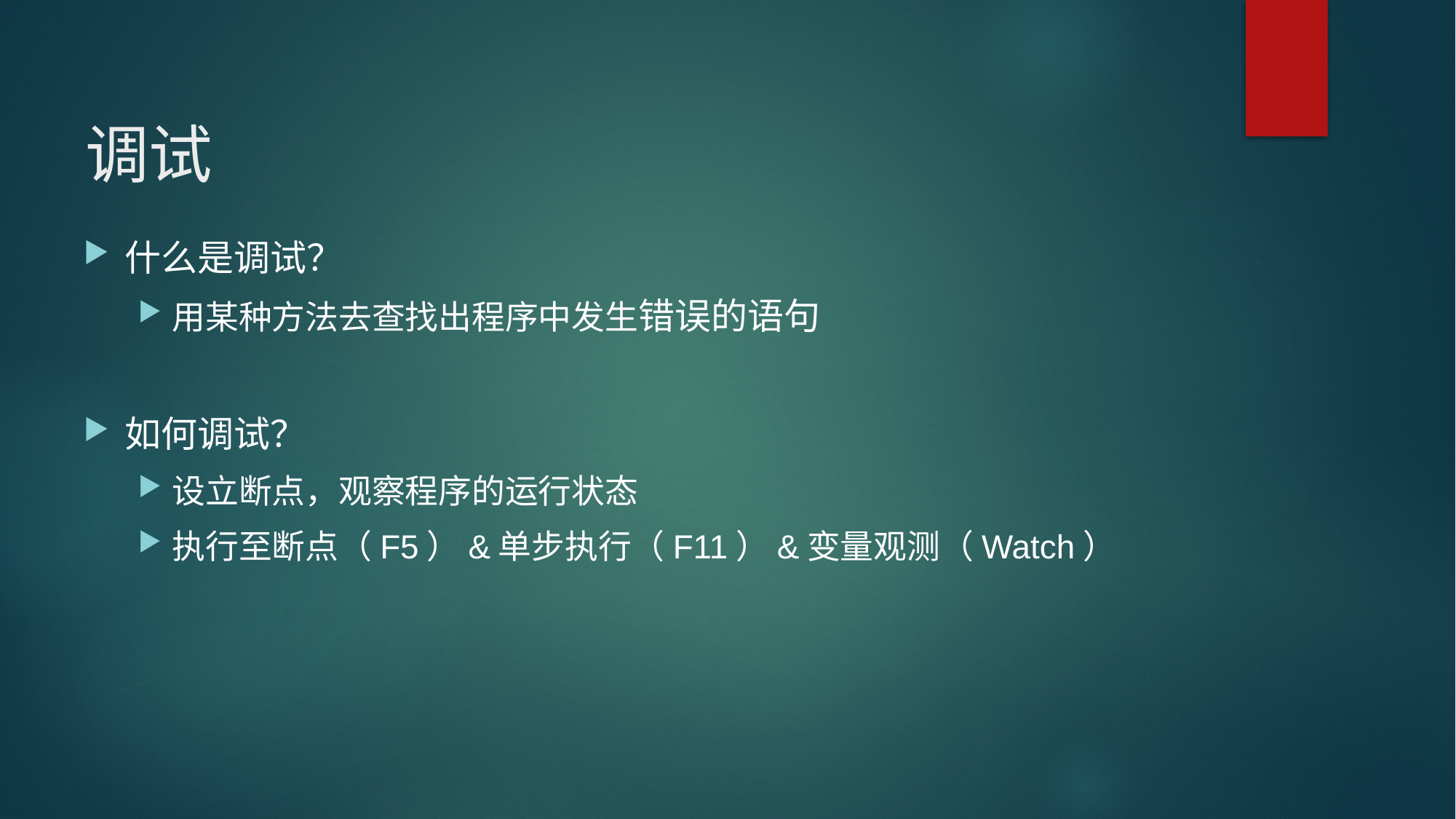

# 调试
什么是调试？
用某种方法去查找出程序中发生错误的语句

如何调试？
设立断点，观察程序的运行状态
执行至断点（F5）&单步执行（F11）&变量观测（Watch）